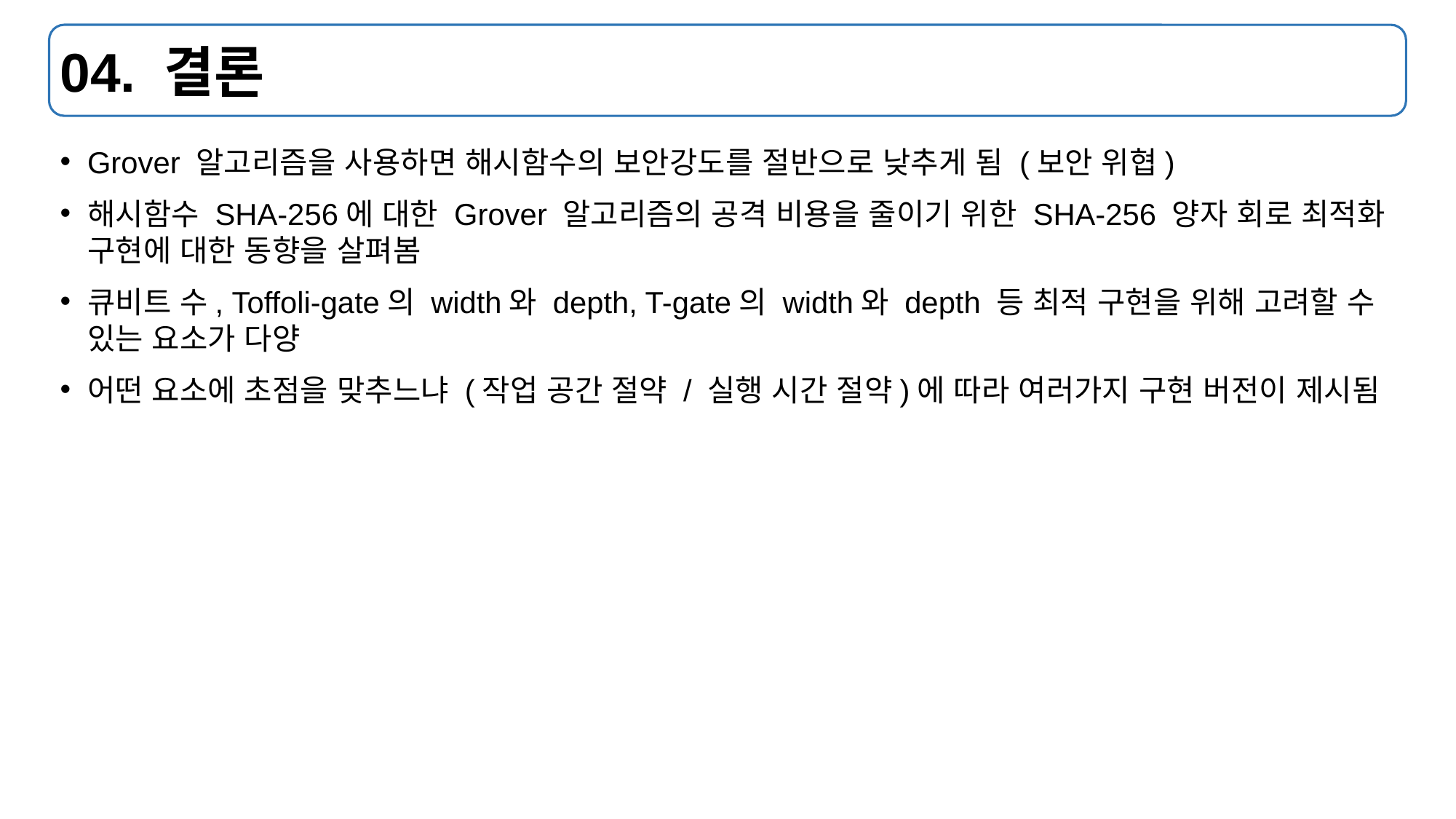

# 04. 결론
Grover 알고리즘을 사용하면 해시함수의 보안강도를 절반으로 낮추게 됨 (보안 위협)
해시함수 SHA-256에 대한 Grover 알고리즘의 공격 비용을 줄이기 위한 SHA-256 양자 회로 최적화 구현에 대한 동향을 살펴봄
큐비트 수, Toffoli-gate의 width와 depth, T-gate의 width와 depth 등 최적 구현을 위해 고려할 수 있는 요소가 다양
어떤 요소에 초점을 맞추느냐 (작업 공간 절약 / 실행 시간 절약)에 따라 여러가지 구현 버전이 제시됨